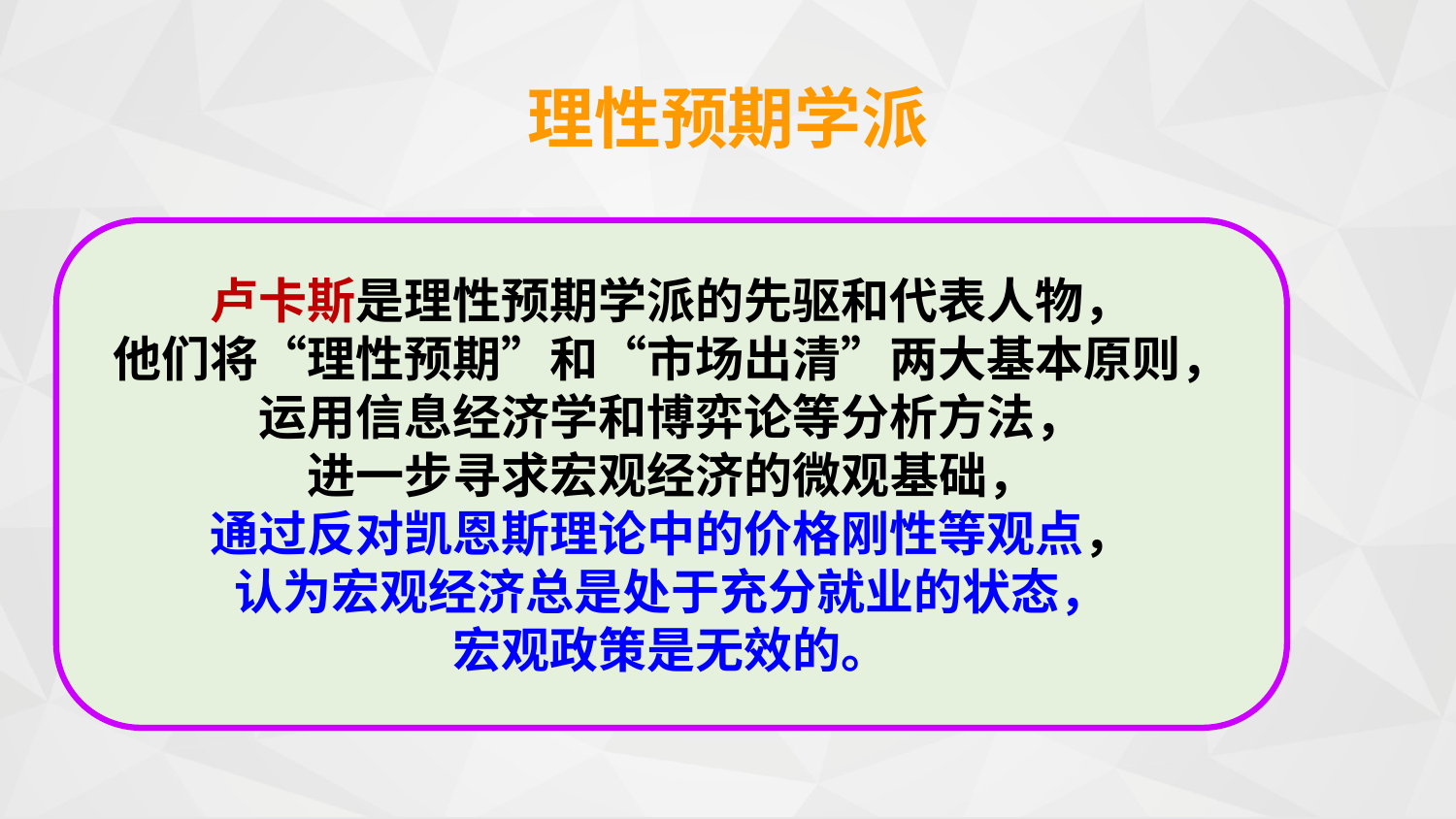

理性预期学派
卢卡斯是理性预期学派的先驱和代表人物，
他们将“理性预期”和“市场出清”两大基本原则，
运用信息经济学和博弈论等分析方法，
进一步寻求宏观经济的微观基础，
通过反对凯恩斯理论中的价格刚性等观点，
认为宏观经济总是处于充分就业的状态，
宏观政策是无效的。